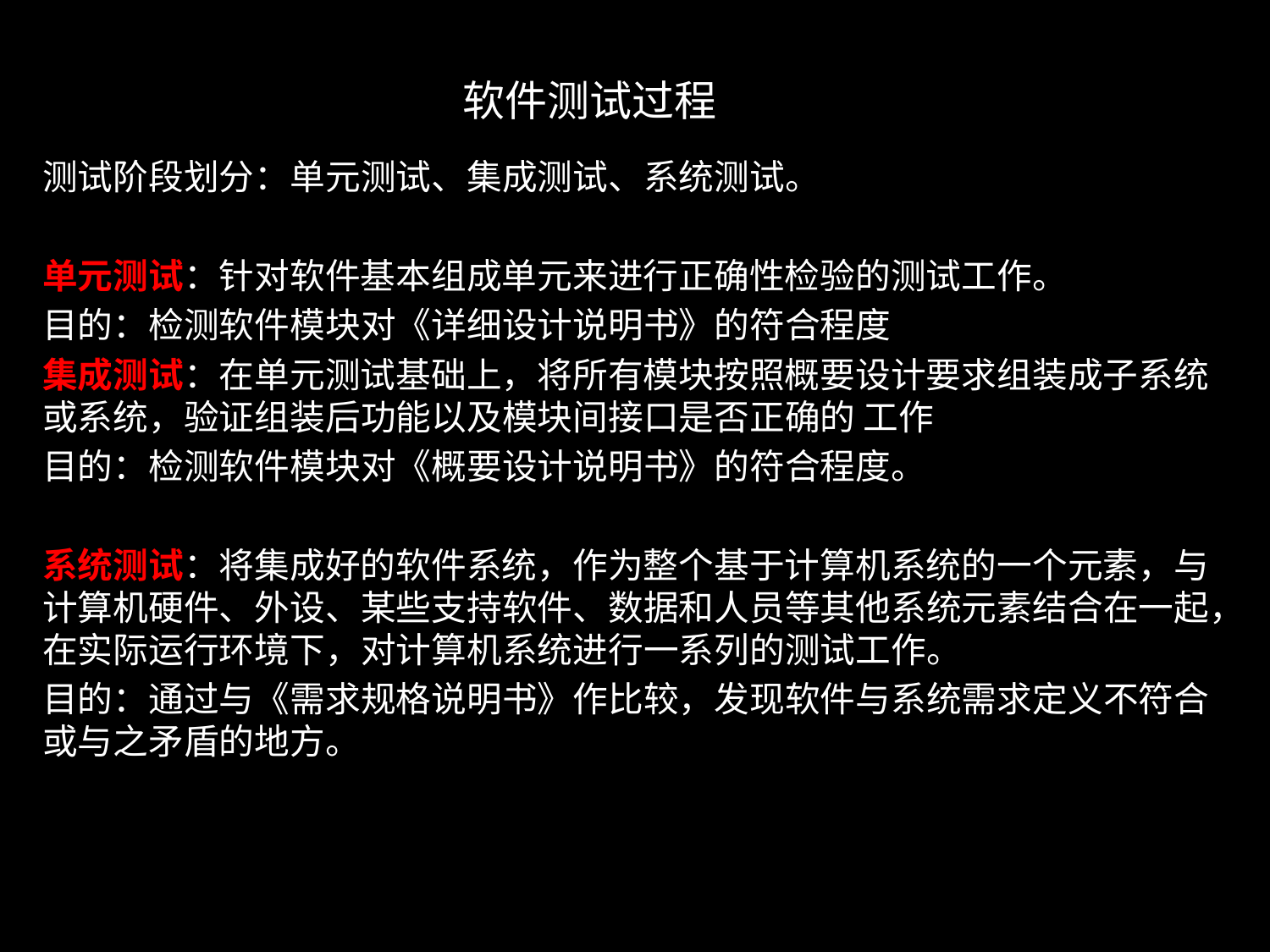

# 软件测试过程
测试阶段划分：单元测试、集成测试、系统测试。

单元测试：针对软件基本组成单元来进行正确性检验的测试工作。
目的：检测软件模块对《详细设计说明书》的符合程度
集成测试：在单元测试基础上，将所有模块按照概要设计要求组装成子系统或系统，验证组装后功能以及模块间接口是否正确的 工作
目的：检测软件模块对《概要设计说明书》的符合程度。

系统测试：将集成好的软件系统，作为整个基于计算机系统的一个元素，与计算机硬件、外设、某些支持软件、数据和人员等其他系统元素结合在一起，在实际运行环境下，对计算机系统进行一系列的测试工作。
目的：通过与《需求规格说明书》作比较，发现软件与系统需求定义不符合或与之矛盾的地方。